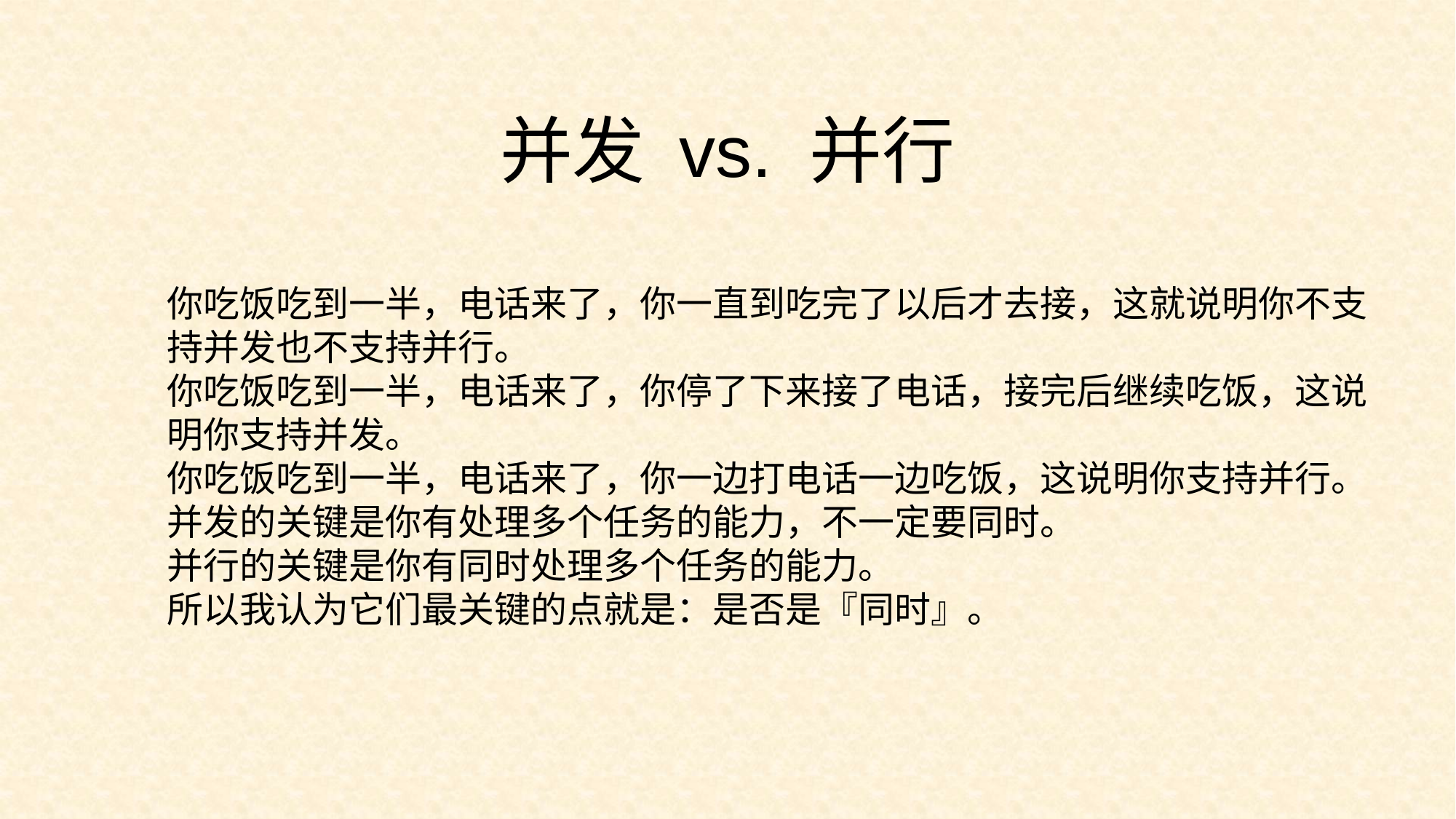

并发 vs. 并行
你吃饭吃到一半，电话来了，你一直到吃完了以后才去接，这就说明你不支持并发也不支持并行。
你吃饭吃到一半，电话来了，你停了下来接了电话，接完后继续吃饭，这说明你支持并发。
你吃饭吃到一半，电话来了，你一边打电话一边吃饭，这说明你支持并行。
并发的关键是你有处理多个任务的能力，不一定要同时。
并行的关键是你有同时处理多个任务的能力。
所以我认为它们最关键的点就是：是否是『同时』。